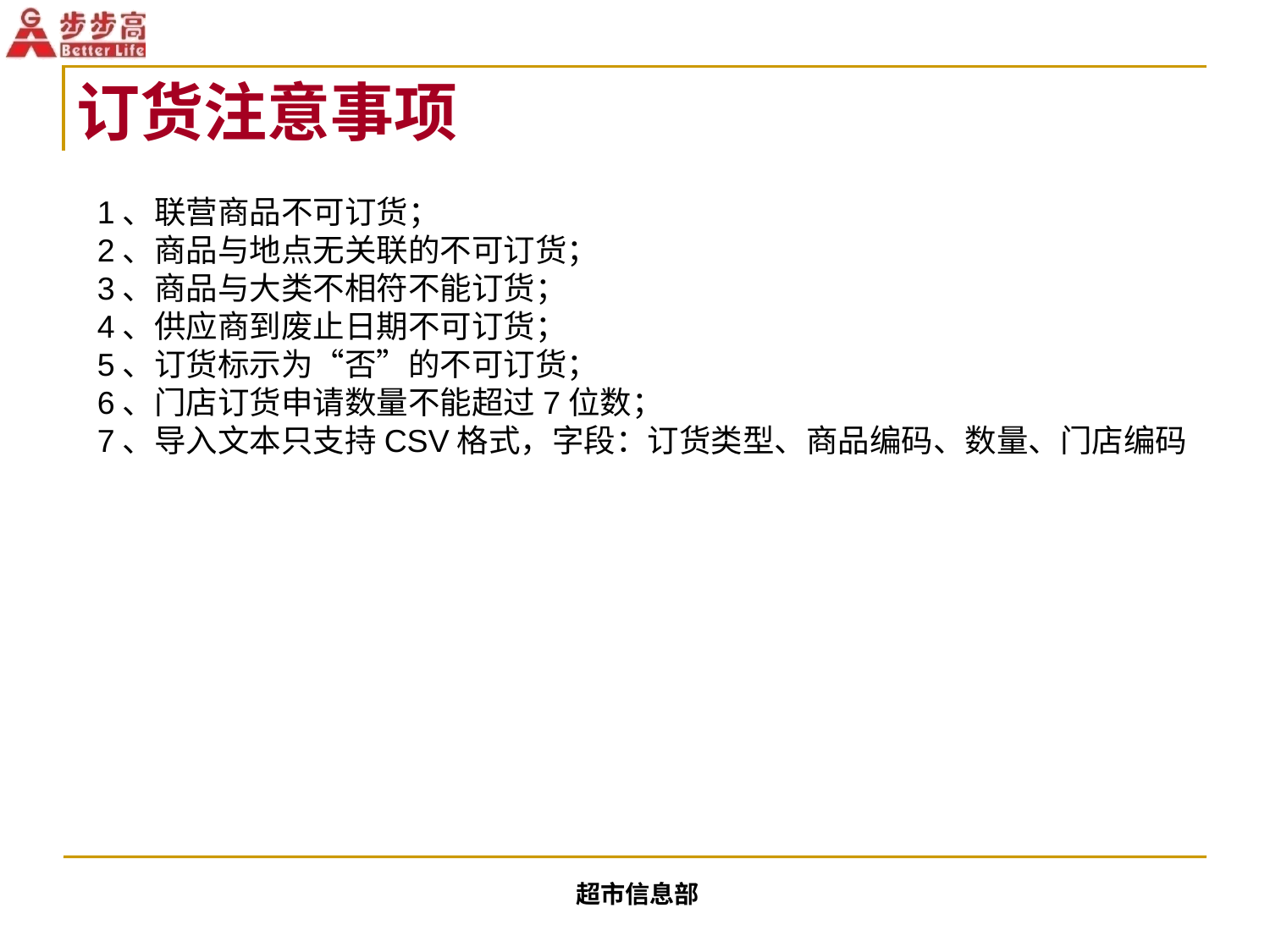

# 订货注意事项
1、联营商品不可订货；
2、商品与地点无关联的不可订货；
3、商品与大类不相符不能订货；
4、供应商到废止日期不可订货；
5、订货标示为“否”的不可订货；
6、门店订货申请数量不能超过7位数；
7、导入文本只支持CSV格式，字段：订货类型、商品编码、数量、门店编码